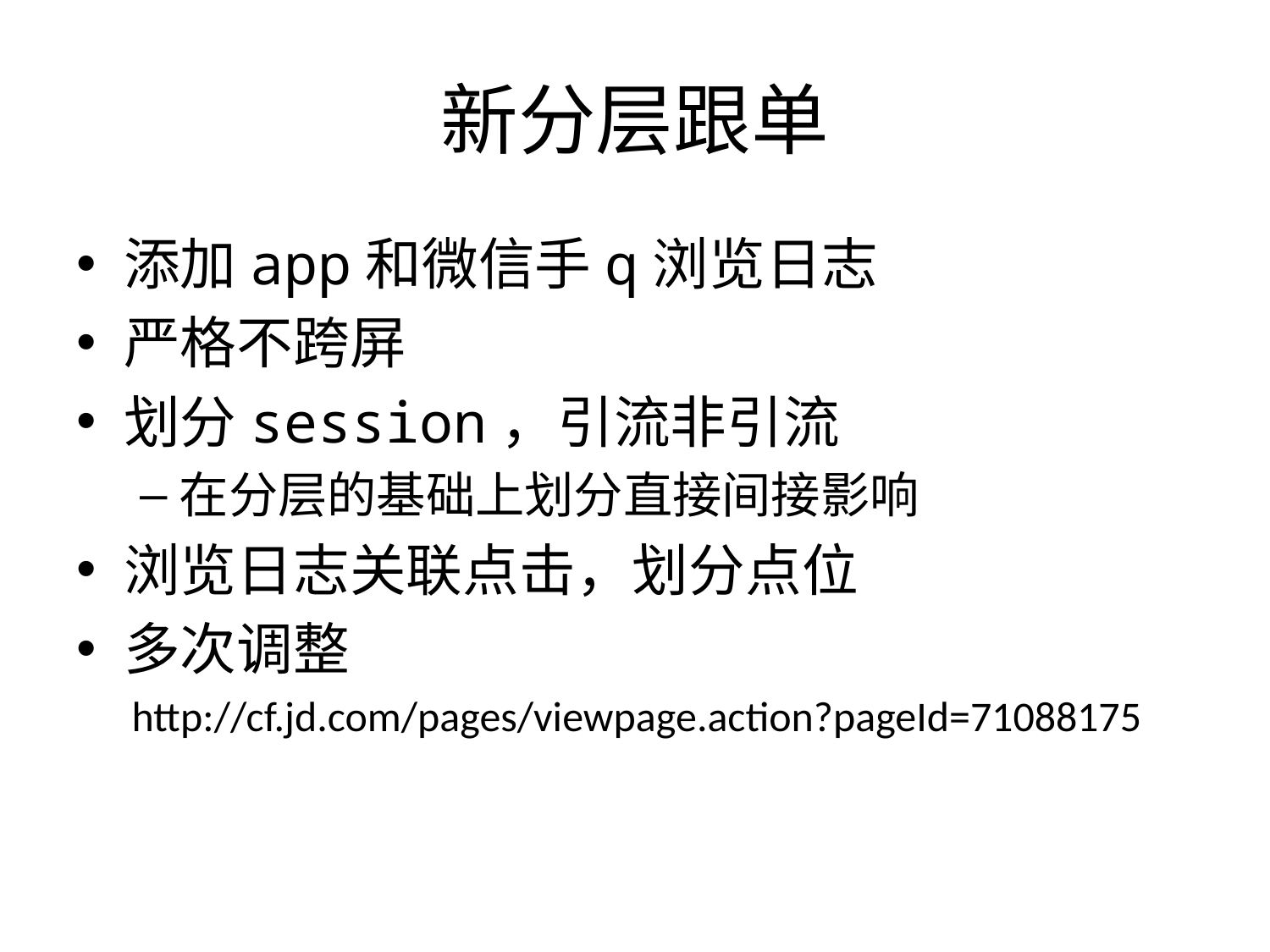

# 新分层跟单
添加app和微信手q浏览日志
严格不跨屏
划分session，引流非引流
在分层的基础上划分直接间接影响
浏览日志关联点击，划分点位
多次调整
http://cf.jd.com/pages/viewpage.action?pageId=71088175